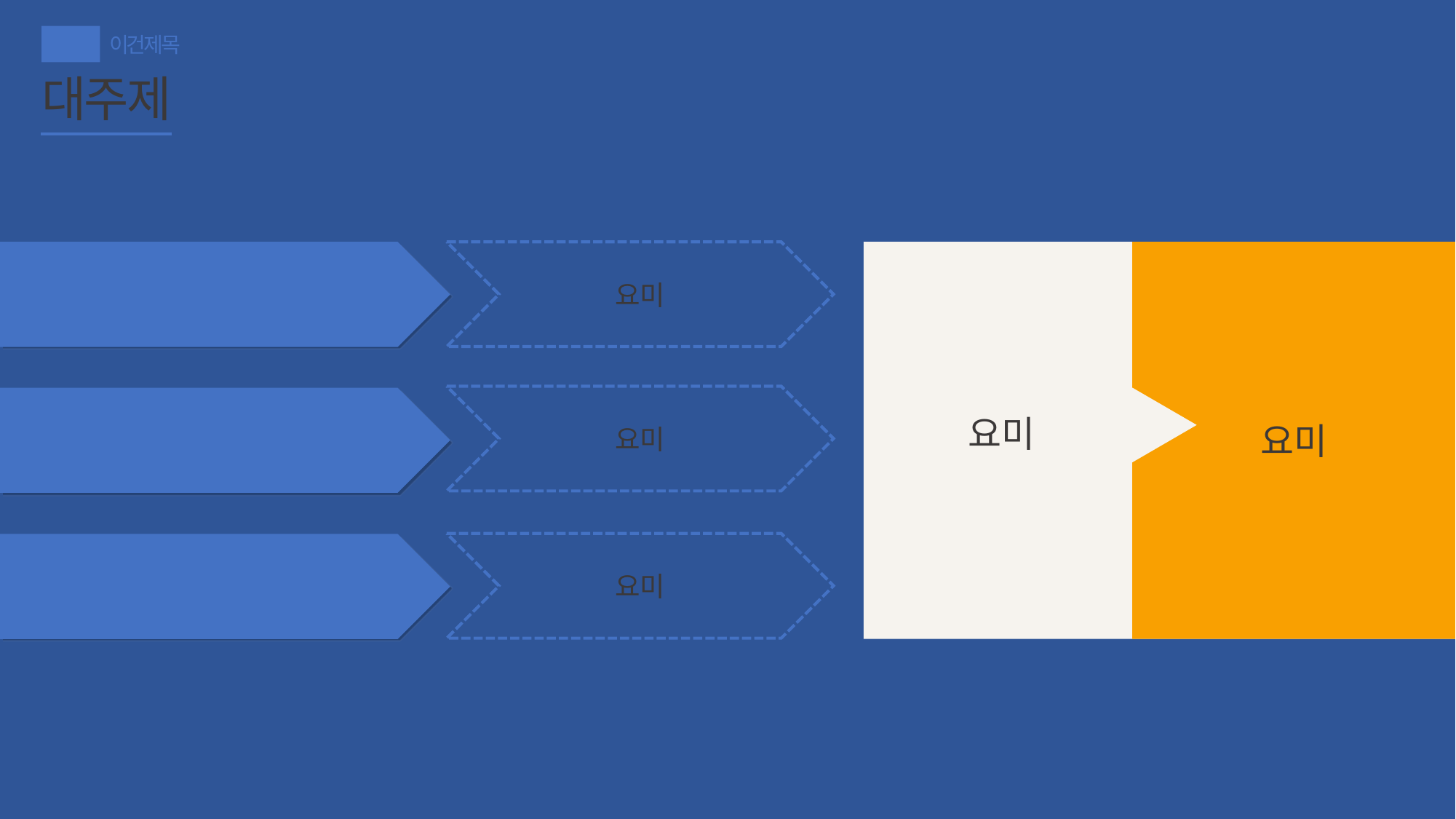

팀명
이건제목
대주제
뭐라쓸까
요미

요미
요미
뭐라쓸까

요미
요미
뭐라쓸까